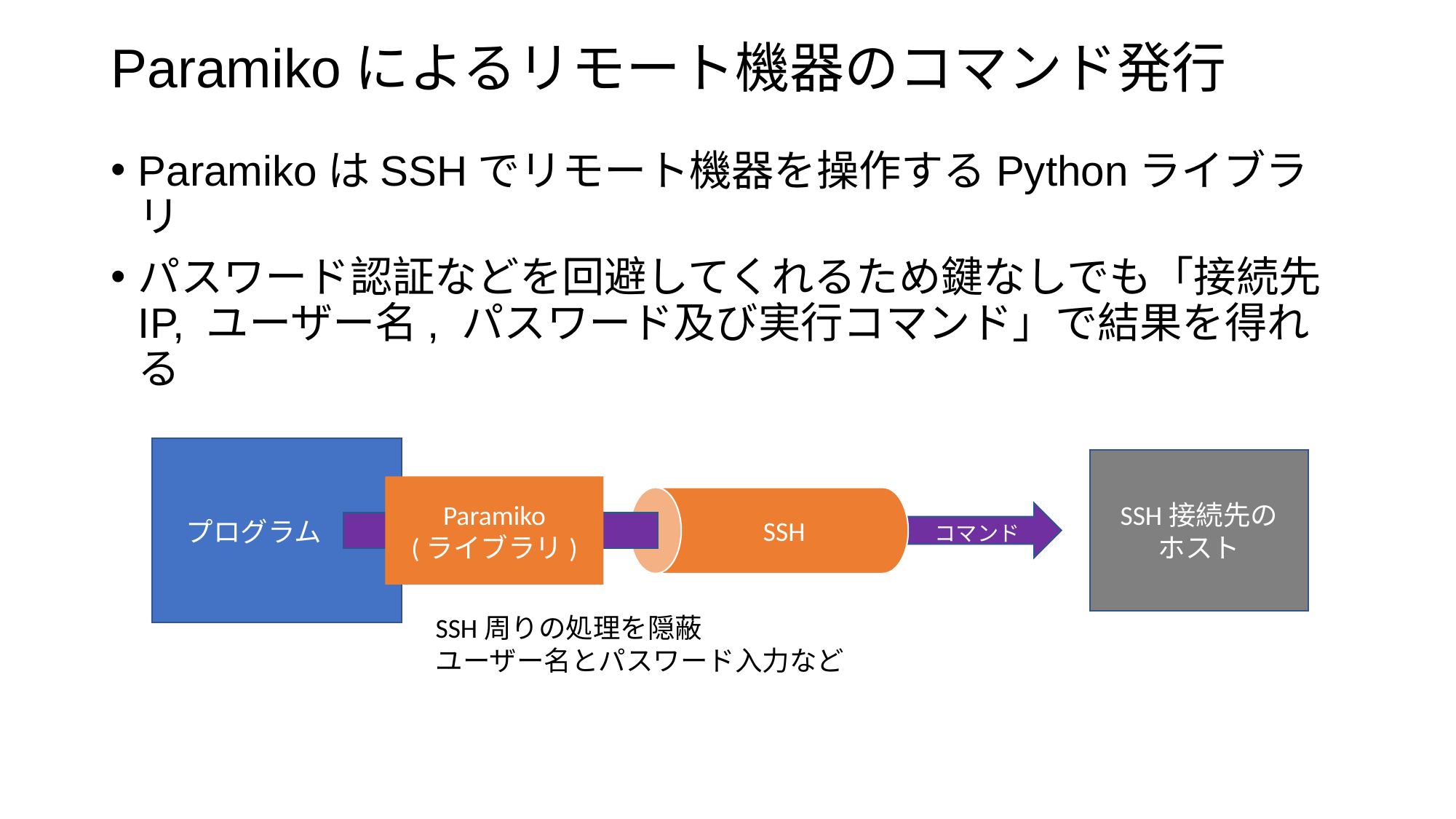

# Paramikoによるリモート機器のコマンド発行
ParamikoはSSHでリモート機器を操作するPythonライブラリ
パスワード認証などを回避してくれるため鍵なしでも「接続先IP, ユーザー名, パスワード及び実行コマンド」で結果を得れる

SSH接続先の
ホスト
Paramiko
(ライブラリ)

SSH
プログラム

コマンド
SSH周りの処理を隠蔽
ユーザー名とパスワード入力など